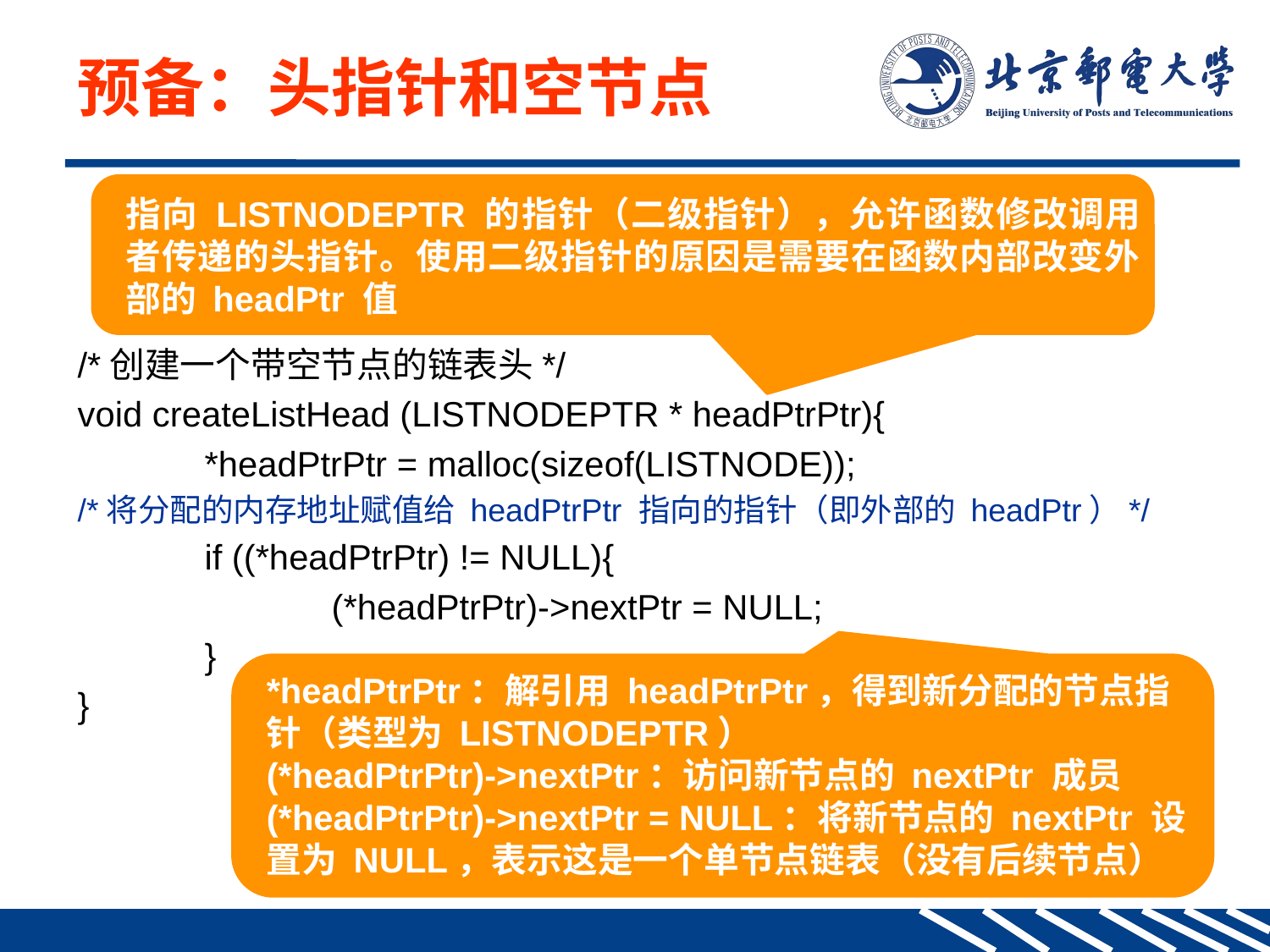

预备：头指针和空节点

指向 LISTNODEPTR 的指针（二级指针），允许函数修改调用者传递的头指针。使用二级指针的原因是需要在函数内部改变外部的 headPtr 值
/*创建一个带空节点的链表头*/
void createListHead (LISTNODEPTR * headPtrPtr){
	*headPtrPtr = malloc(sizeof(LISTNODE));
/*将分配的内存地址赋值给 headPtrPtr 指向的指针（即外部的 headPtr）*/
	if ((*headPtrPtr) != NULL){
		(*headPtrPtr)->nextPtr = NULL;
	}
}

*headPtrPtr：解引用 headPtrPtr，得到新分配的节点指针（类型为 LISTNODEPTR）
(*headPtrPtr)->nextPtr：访问新节点的 nextPtr 成员
(*headPtrPtr)->nextPtr = NULL：将新节点的 nextPtr 设置为 NULL，表示这是一个单节点链表（没有后续节点）